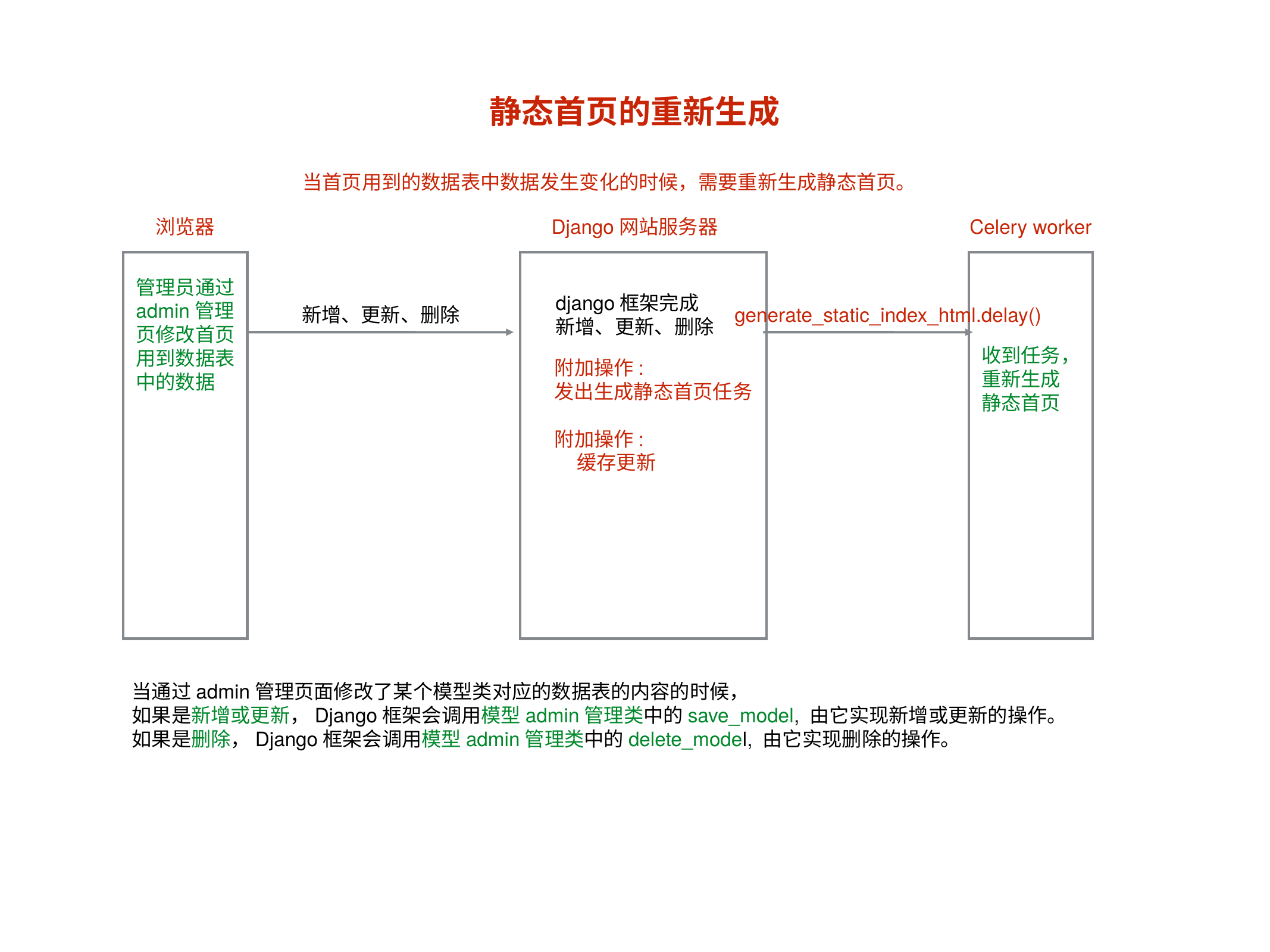

静态首页的重新生成
当首页用到的数据表中数据发生变化的时候，需要重新生成静态首页。
浏览器
Django网站服务器
Celery worker

管理员通过
admin管理
页修改首页
用到数据表
中的数据
django框架完成
新增、更新、删除
新增、更新、删除
generate_static_index_html.delay()

收到任务，
重新生成
静态首页
附加操作:
发出生成静态首页任务

附加操作:
缓存更新
当通过admin管理页面修改了某个模型类对应的数据表的内容的时候，
如果是新增或更新，Django框架会调用模型admin管理类中的save_model, 由它实现新增或更新的操作。
如果是删除，Django框架会调用模型admin管理类中的delete_model, 由它实现删除的操作。